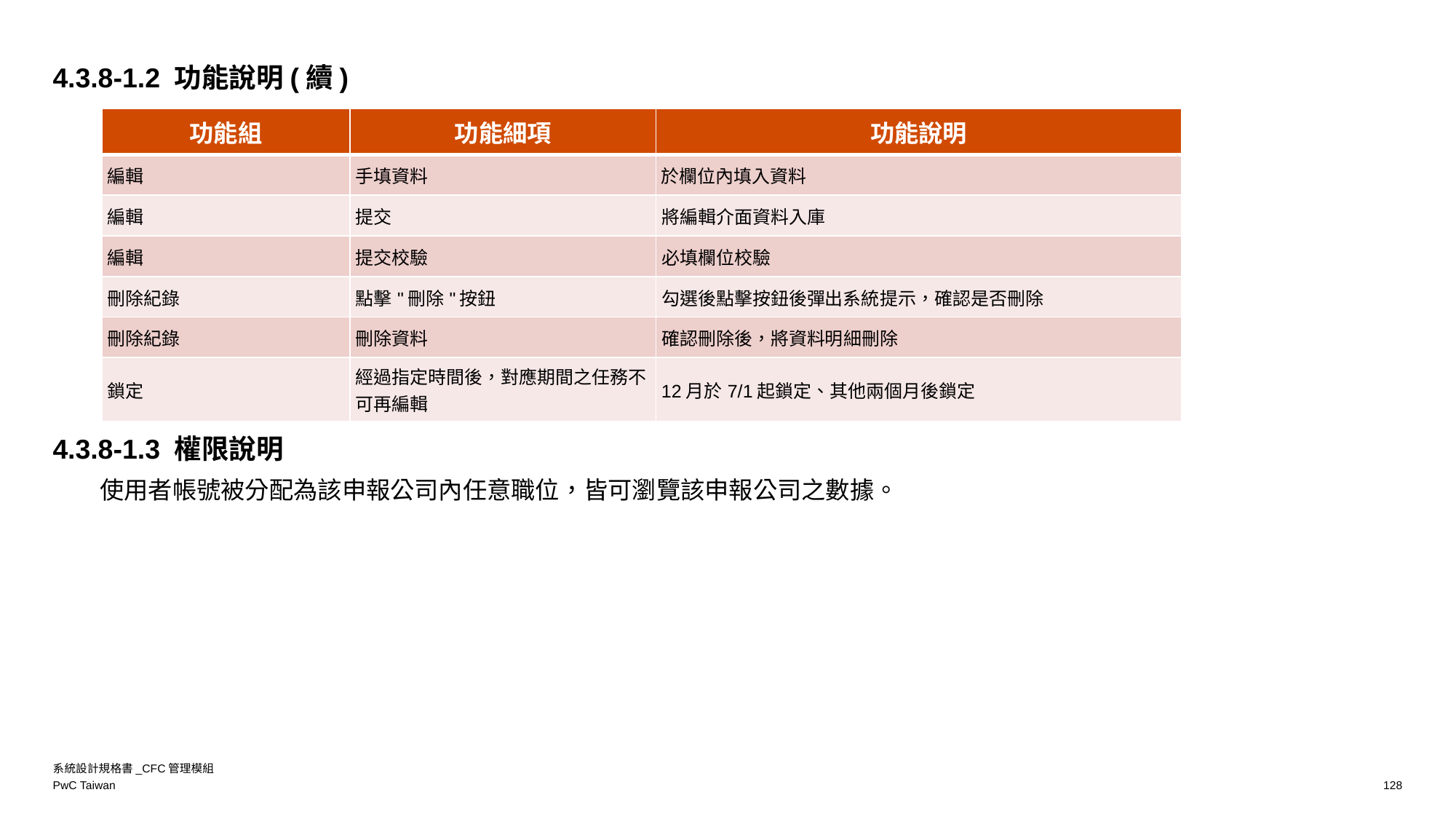

4.3.8-1.2 功能說明(續)
| 功能組 | 功能細項 | 功能說明 |
| --- | --- | --- |
| 編輯 | 手填資料 | 於欄位內填入資料 |
| 編輯 | 提交 | 將編輯介面資料入庫 |
| 編輯 | 提交校驗 | 必填欄位校驗 |
| 刪除紀錄 | 點擊"刪除"按鈕 | 勾選後點擊按鈕後彈出系統提示，確認是否刪除 |
| 刪除紀錄 | 刪除資料 | 確認刪除後，將資料明細刪除 |
| 鎖定 | 經過指定時間後，對應期間之任務不可再編輯 | 12月於7/1起鎖定、其他兩個月後鎖定 |
4.3.8-1.3 權限說明
使用者帳號被分配為該申報公司內任意職位，皆可瀏覽該申報公司之數據。
系統設計規格書_CFC管理模組
128